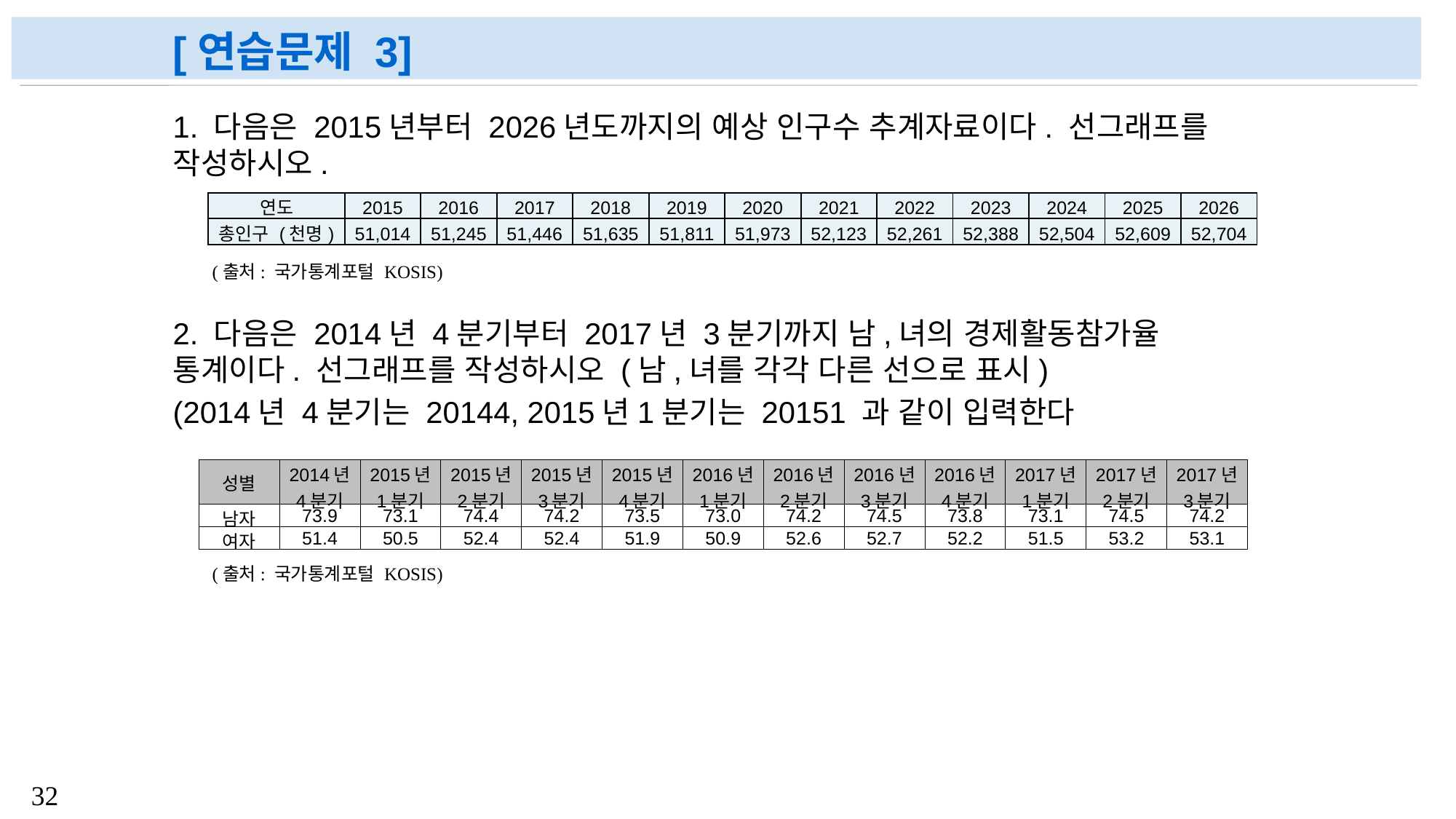

# [연습문제 3]
1. 다음은 2015년부터 2026년도까지의 예상 인구수 추계자료이다. 선그래프를 작성하시오.

2. 다음은 2014년 4분기부터 2017년 3분기까지 남,녀의 경제활동참가율 통계이다. 선그래프를 작성하시오 (남,녀를 각각 다른 선으로 표시)
(2014년 4분기는 20144, 2015년1분기는 20151 과 같이 입력한다

| 연도 | 2015 | 2016 | 2017 | 2018 | 2019 | 2020 | 2021 | 2022 | 2023 | 2024 | 2025 | 2026 |
| --- | --- | --- | --- | --- | --- | --- | --- | --- | --- | --- | --- | --- |
| 총인구 (천명) | 51,014 | 51,245 | 51,446 | 51,635 | 51,811 | 51,973 | 52,123 | 52,261 | 52,388 | 52,504 | 52,609 | 52,704 |
(출처: 국가통계포털 KOSIS)
| 성별 | 2014년 4분기 | 2015년 1분기 | 2015년 2분기 | 2015년 3분기 | 2015년 4분기 | 2016년 1분기 | 2016년 2분기 | 2016년 3분기 | 2016년 4분기 | 2017년 1분기 | 2017년 2분기 | 2017년 3분기 |
| --- | --- | --- | --- | --- | --- | --- | --- | --- | --- | --- | --- | --- |
| 남자 | 73.9 | 73.1 | 74.4 | 74.2 | 73.5 | 73.0 | 74.2 | 74.5 | 73.8 | 73.1 | 74.5 | 74.2 |
| 여자 | 51.4 | 50.5 | 52.4 | 52.4 | 51.9 | 50.9 | 52.6 | 52.7 | 52.2 | 51.5 | 53.2 | 53.1 |
(출처: 국가통계포털 KOSIS)